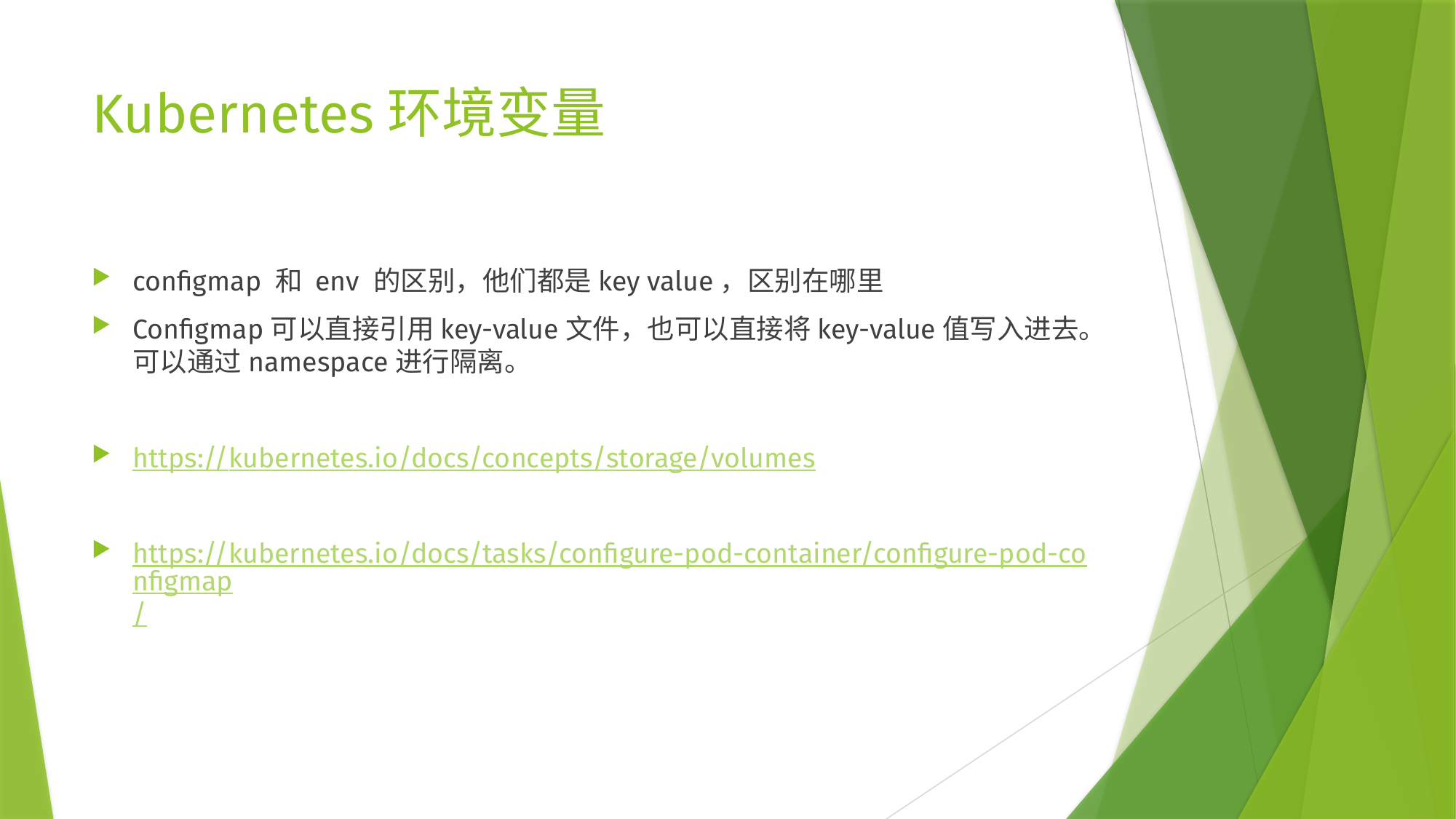

# Kubernetes环境变量
configmap 和 env 的区别，他们都是key value，区别在哪里
Configmap可以直接引用key-value文件，也可以直接将key-value值写入进去。可以通过namespace进行隔离。

https://kubernetes.io/docs/concepts/storage/volumes

https://kubernetes.io/docs/tasks/configure-pod-container/configure-pod-configmap/